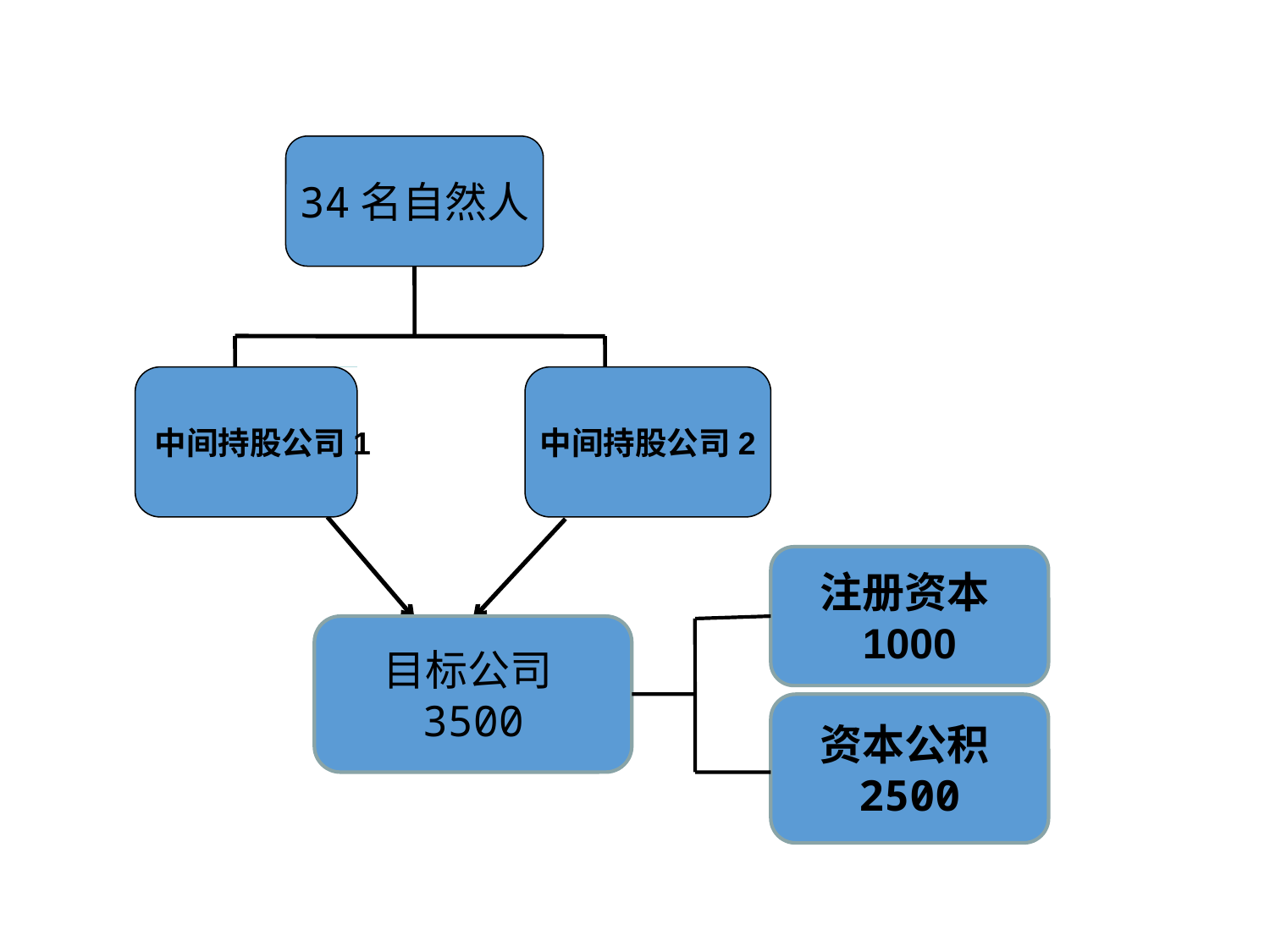

#
34名自然人

中间持股公司1
中间持股公司2

注册资本1000
目标公司3500

资本公积2500